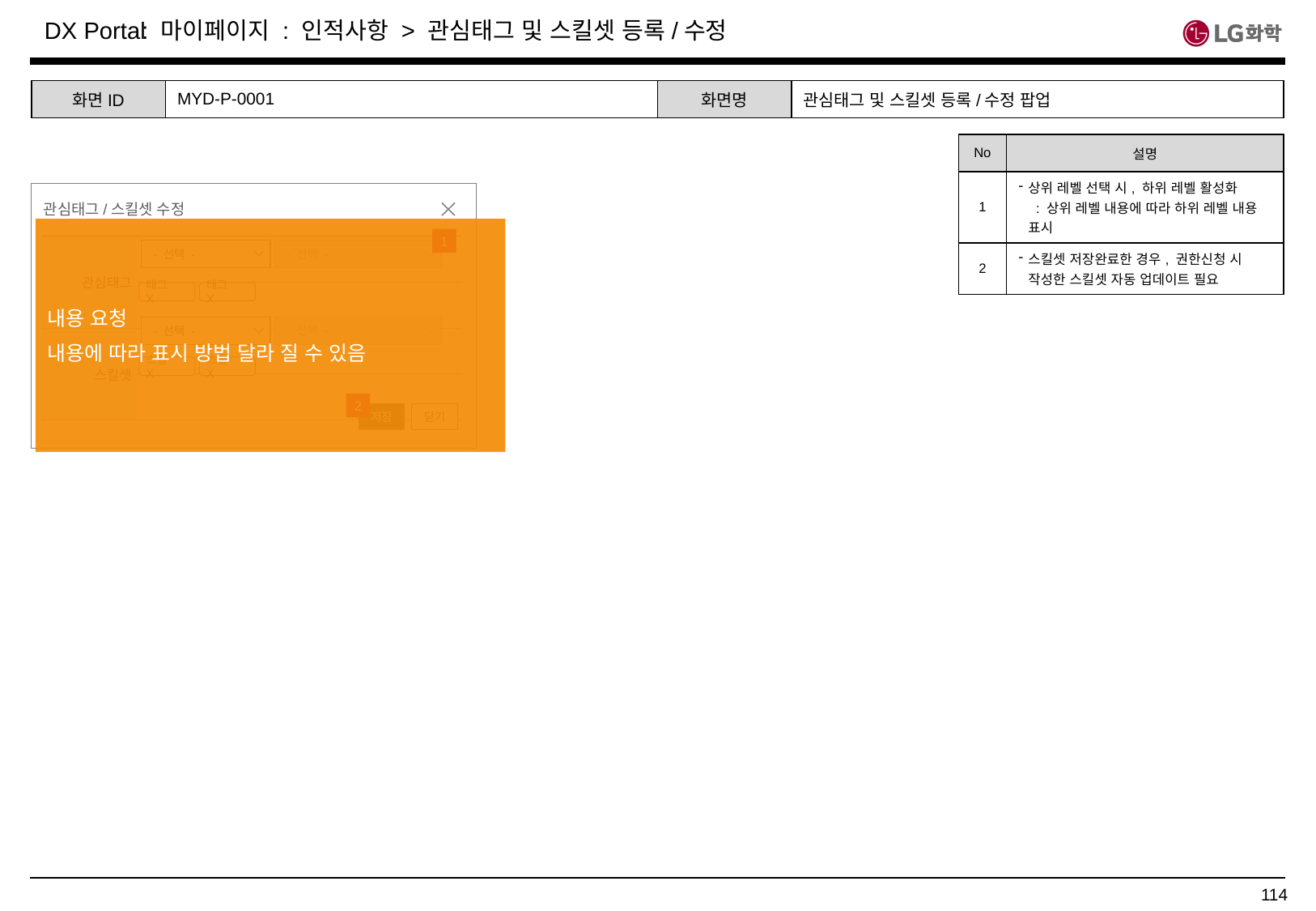

: 마이페이지 : 인적사항 > 관심태그 및 스킬셋 등록/수정
| 화면ID | MYD-P-0001 | 화면명 | 관심태그 및 스킬셋 등록/수정 팝업 |
| --- | --- | --- | --- |
| No | 설명 |
| --- | --- |
| 1 | 상위 레벨 선택 시, 하위 레벨 활성화 : 상위 레벨 내용에 따라 하위 레벨 내용 표시 |
| 2 | 스킬셋 저장완료한 경우, 권한신청 시 작성한 스킬셋 자동 업데이트 필요 |

관심태그/스킬셋 수정

내용 요청
내용에 따라 표시 방법 달라 질 수 있음
1
| 관심태그 |  |
| --- | --- |
|  |  |
| 스킬셋 |  |
|  |  |
- 선택 -

- 선택 -

태그   X
태그   X
- 선택 -

- 선택 -

스킬   X
스킬   X
2
저장
닫기